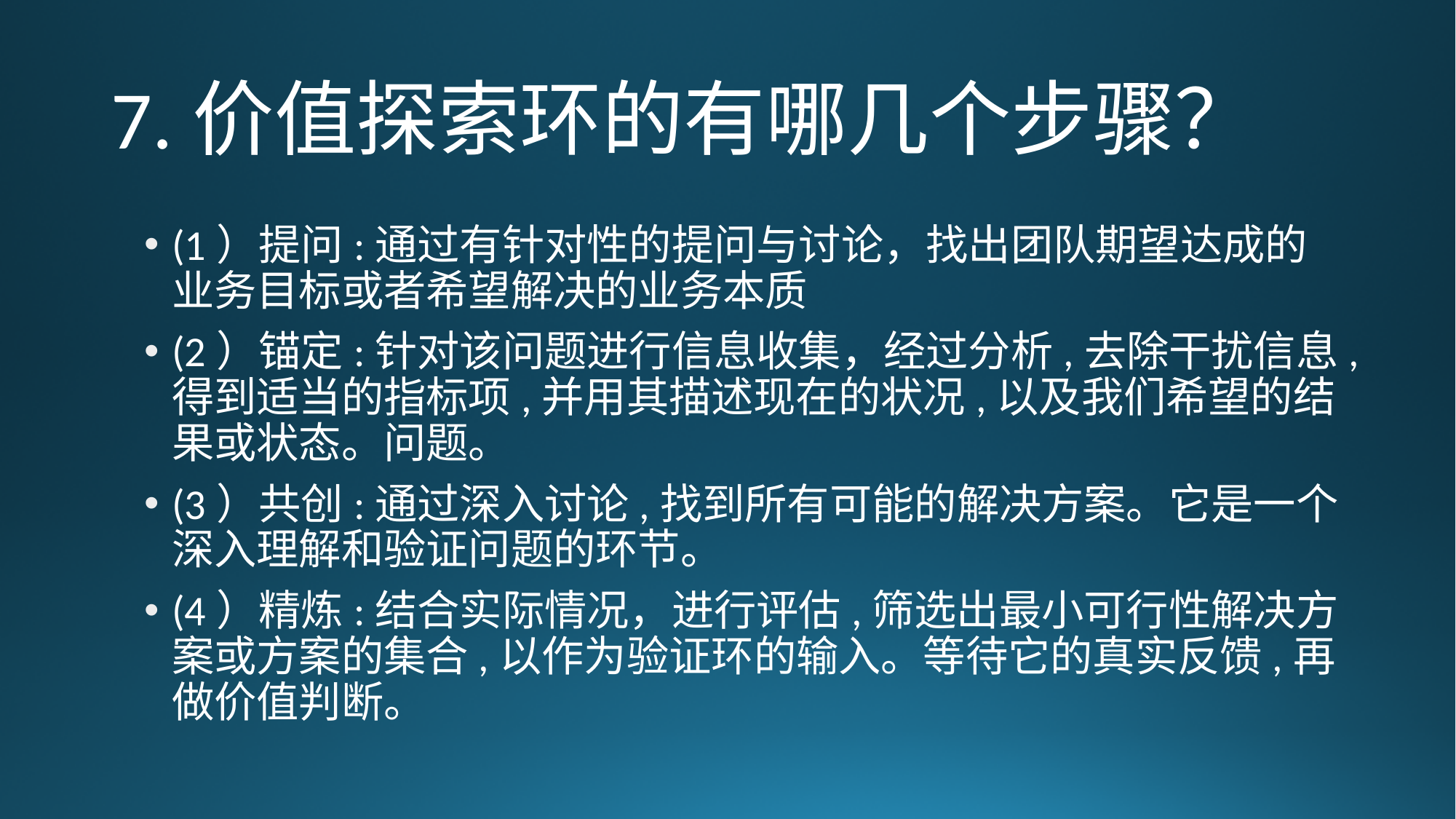

# 7.价值探索环的有哪几个步骤？
(1）提问:通过有针对性的提问与讨论，找出团队期望达成的业务目标或者希望解决的业务本质
(2）锚定:针对该问题进行信息收集，经过分析,去除干扰信息,得到适当的指标项,并用其描述现在的状况,以及我们希望的结果或状态。问题。
(3）共创:通过深入讨论,找到所有可能的解决方案。它是一个深入理解和验证问题的环节。
(4）精炼:结合实际情况，进行评估,筛选出最小可行性解决方案或方案的集合,以作为验证环的输入。等待它的真实反馈,再做价值判断。